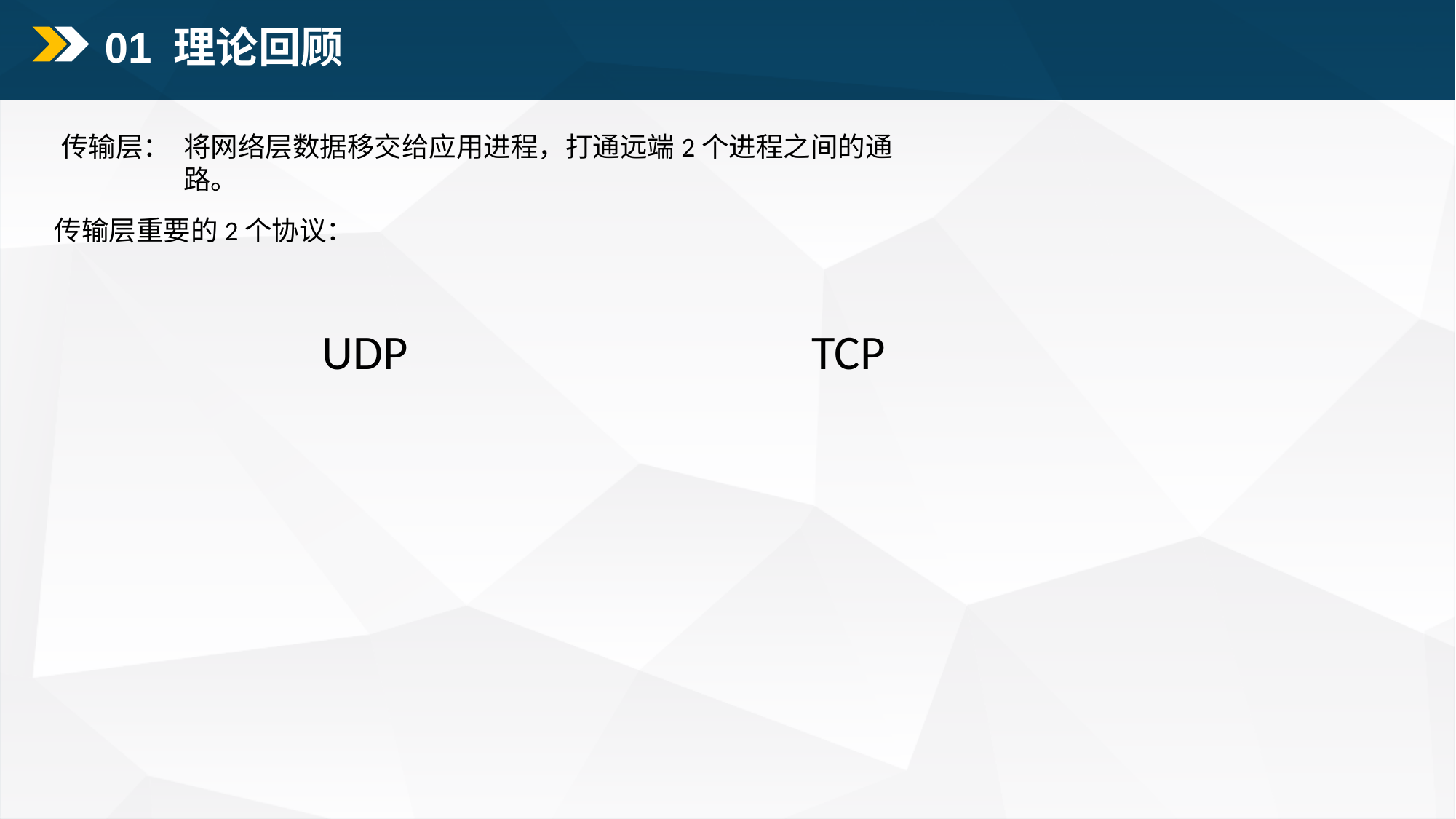

01 理论回顾

传输层：
将网络层数据移交给应用进程，打通远端2个进程之间的通路。
传输层重要的2个协议：
UDP
TCP